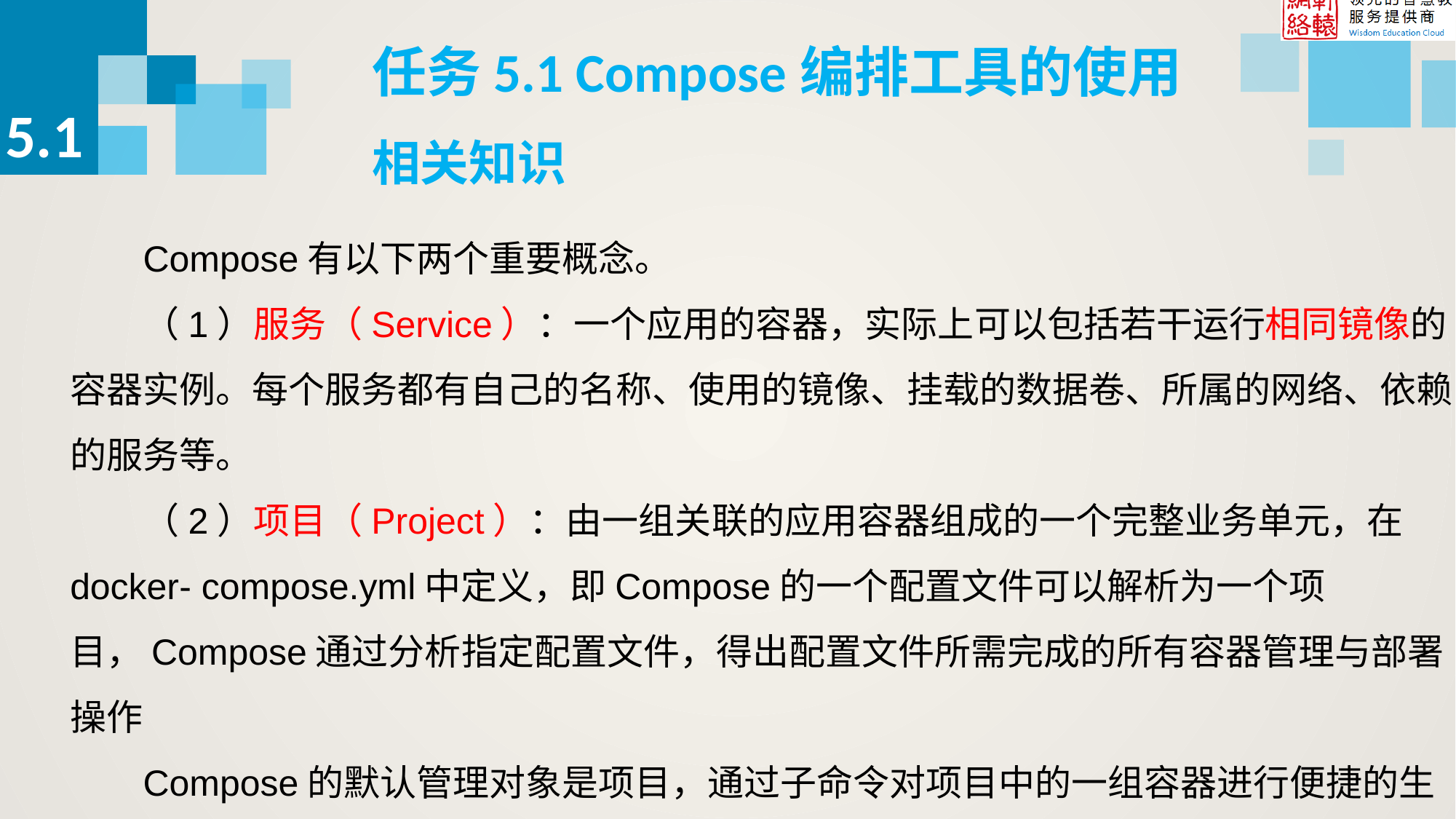

任务5.1 Compose编排工具的使用
5.1
相关知识
Compose有以下两个重要概念。
（1）服务（Service）：一个应用的容器，实际上可以包括若干运行相同镜像的容器实例。每个服务都有自己的名称、使用的镜像、挂载的数据卷、所属的网络、依赖的服务等。
（2）项目（Project）：由一组关联的应用容器组成的一个完整业务单元，在docker- compose.yml中定义，即Compose的一个配置文件可以解析为一个项目，Compose通过分析指定配置文件，得出配置文件所需完成的所有容器管理与部署操作
Compose的默认管理对象是项目，通过子命令对项目中的一组容器进行便捷的生命周期管理。